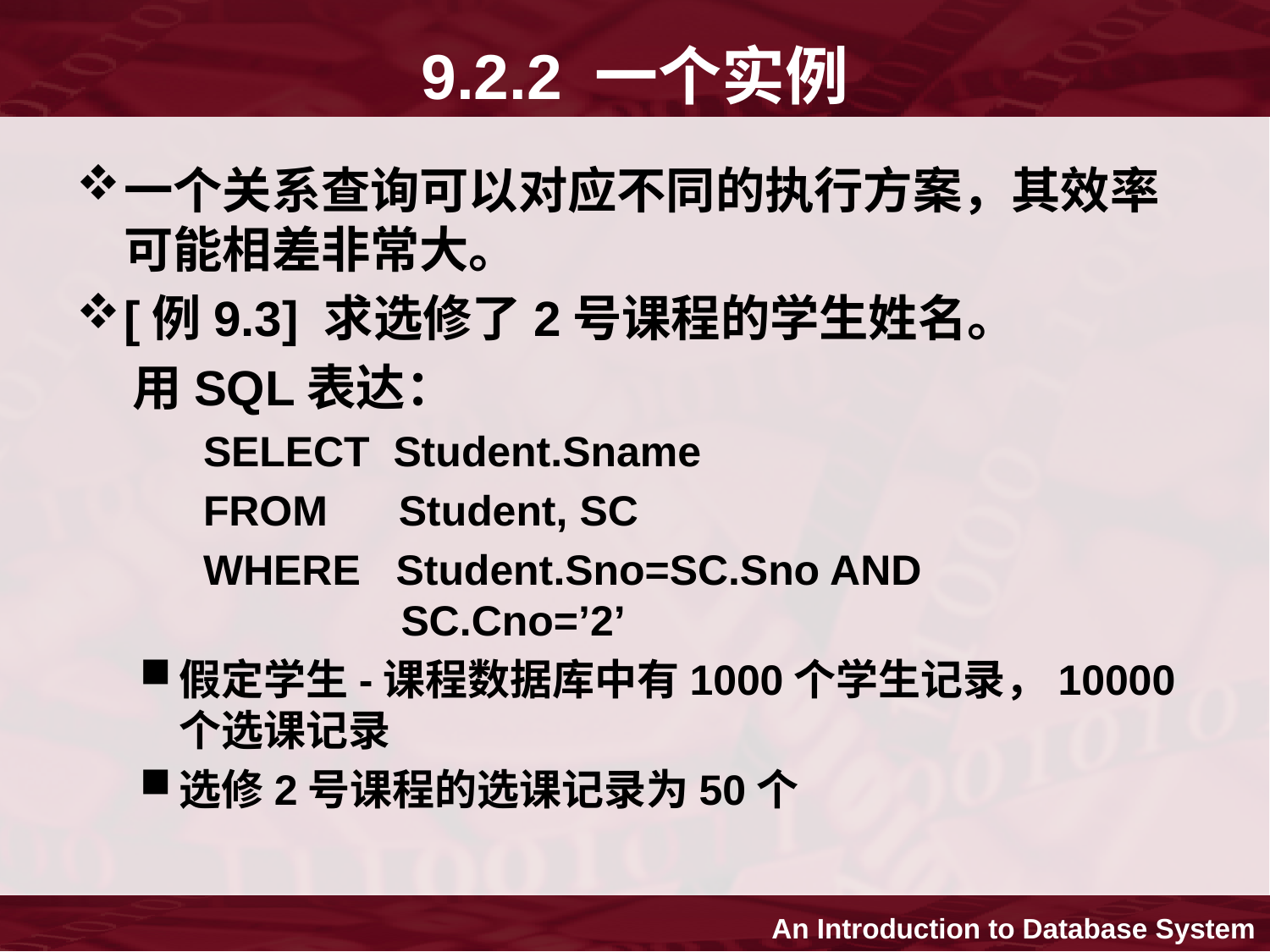

# 9.2.2 一个实例
一个关系查询可以对应不同的执行方案，其效率可能相差非常大。
[例9.3] 求选修了2号课程的学生姓名。
    用SQL表达：
      	SELECT  Student.Sname
	FROM      Student, SC
	WHERE   Student.Sno=SC.Sno AND 				      SC.Cno=’2’
假定学生-课程数据库中有1000个学生记录，10000个选课记录
选修2号课程的选课记录为50个